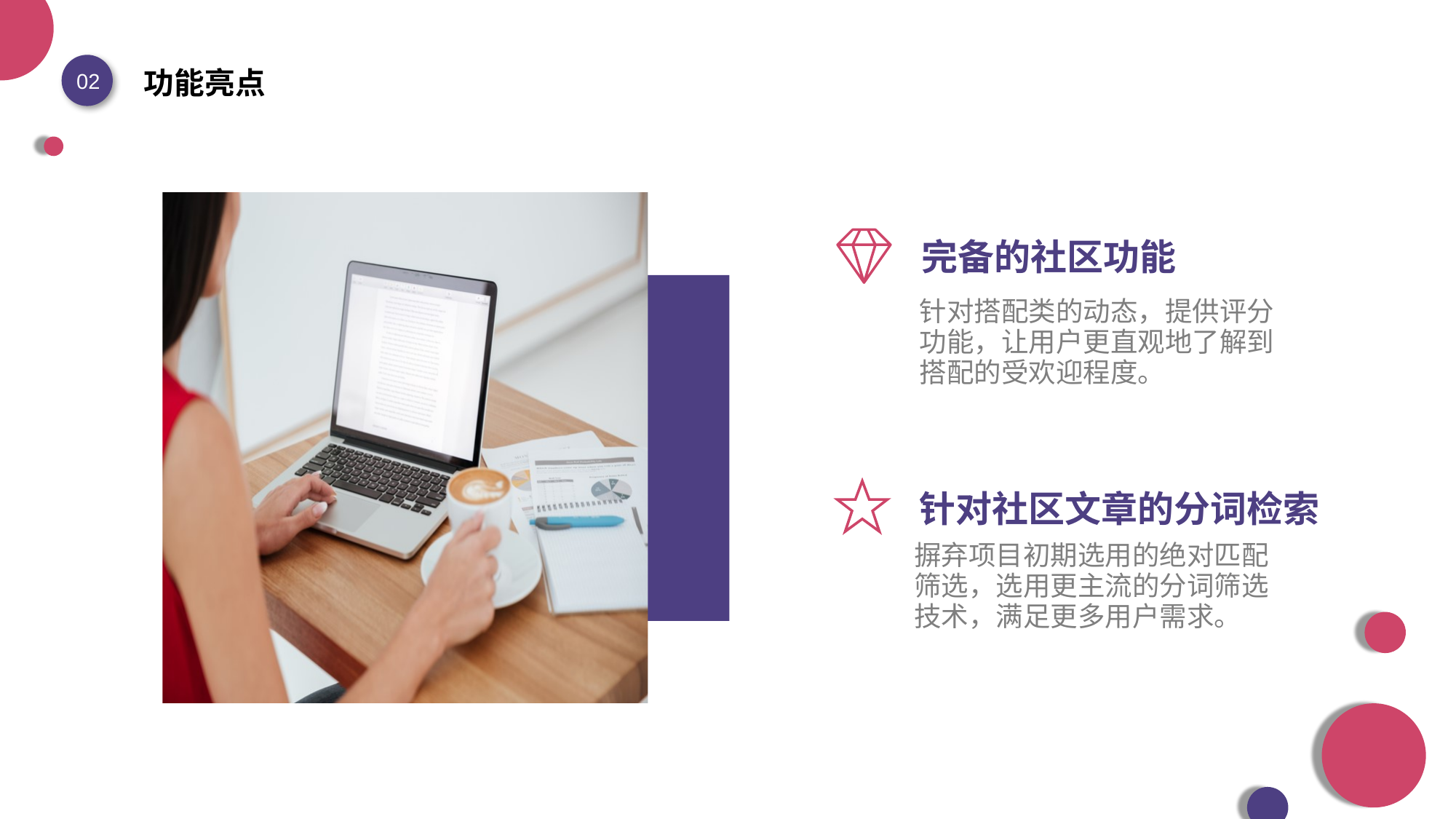

功能亮点
02

完备的社区功能

针对搭配类的动态，提供评分功能，让用户更直观地了解到搭配的受欢迎程度。

针对社区文章的分词检索
摒弃项目初期选用的绝对匹配筛选，选用更主流的分词筛选技术，满足更多用户需求。